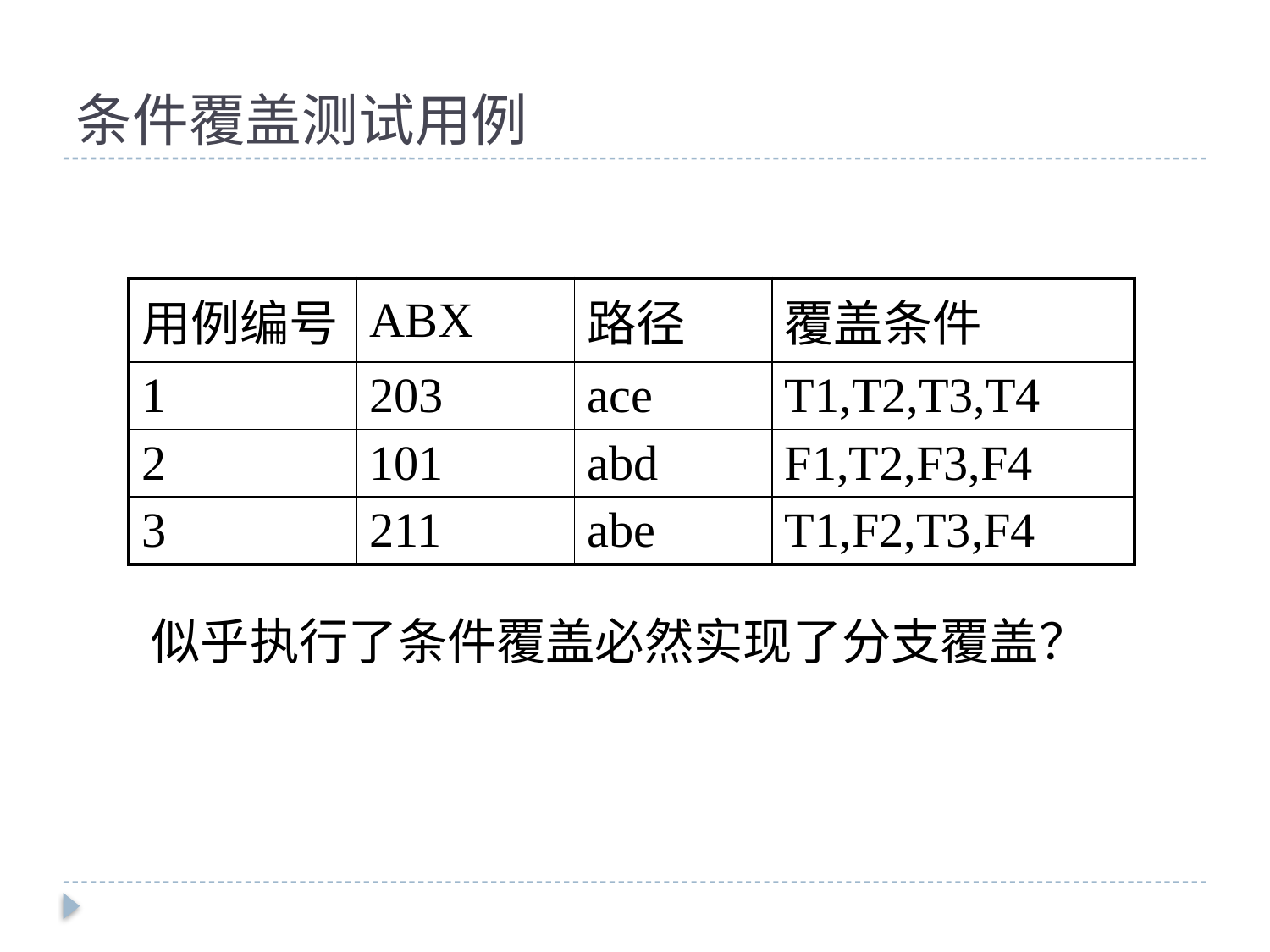

# 条件覆盖测试用例
| 用例编号 | ABX | 路径 | 覆盖条件 |
| --- | --- | --- | --- |
| 1 | 203 | ace | T1,T2,T3,T4 |
| 2 | 101 | abd | F1,T2,F3,F4 |
| 3 | 211 | abe | T1,F2,T3,F4 |
似乎执行了条件覆盖必然实现了分支覆盖？